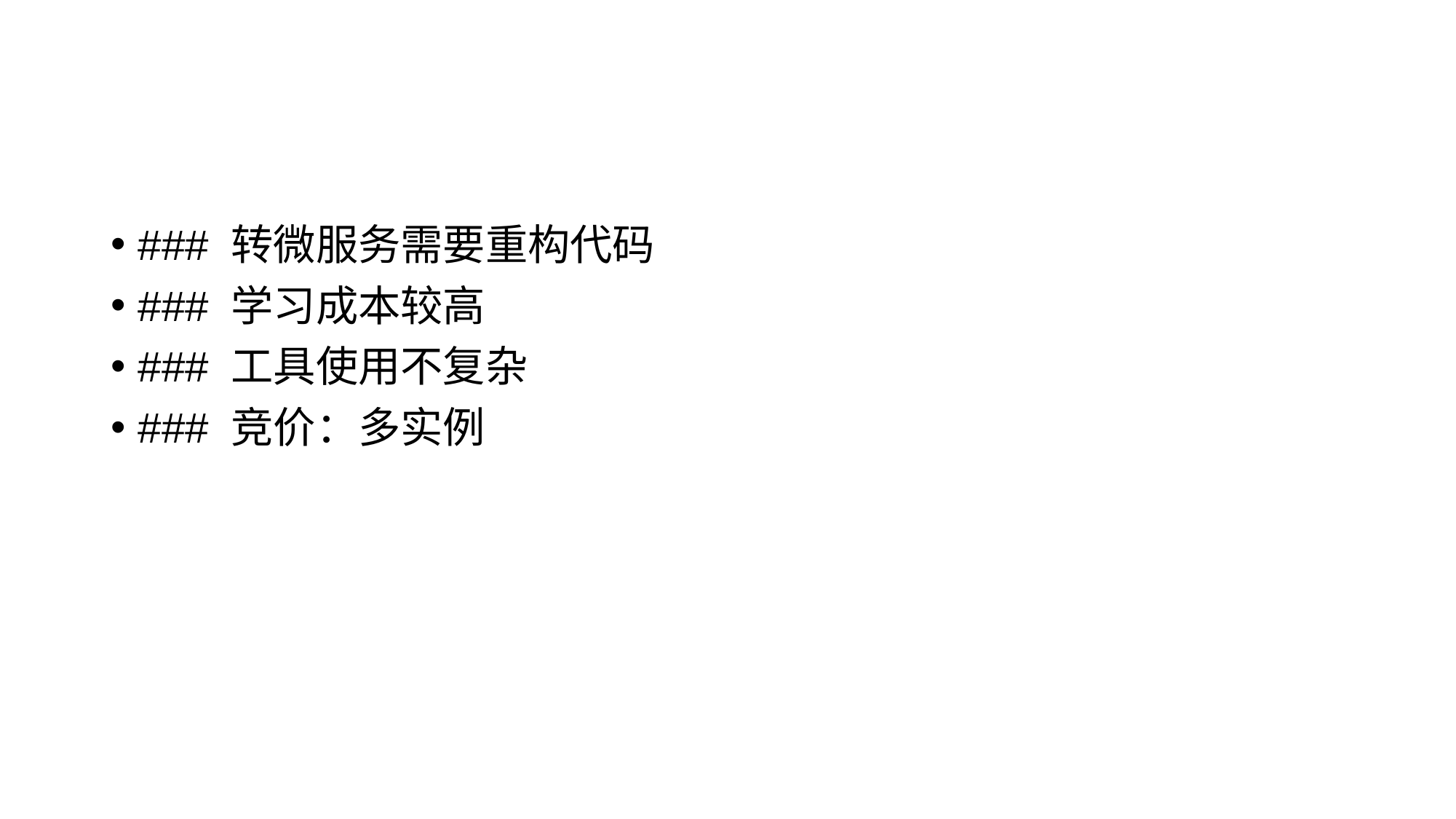

### 转微服务需要重构代码
### 学习成本较高
### 工具使用不复杂
### 竞价：多实例